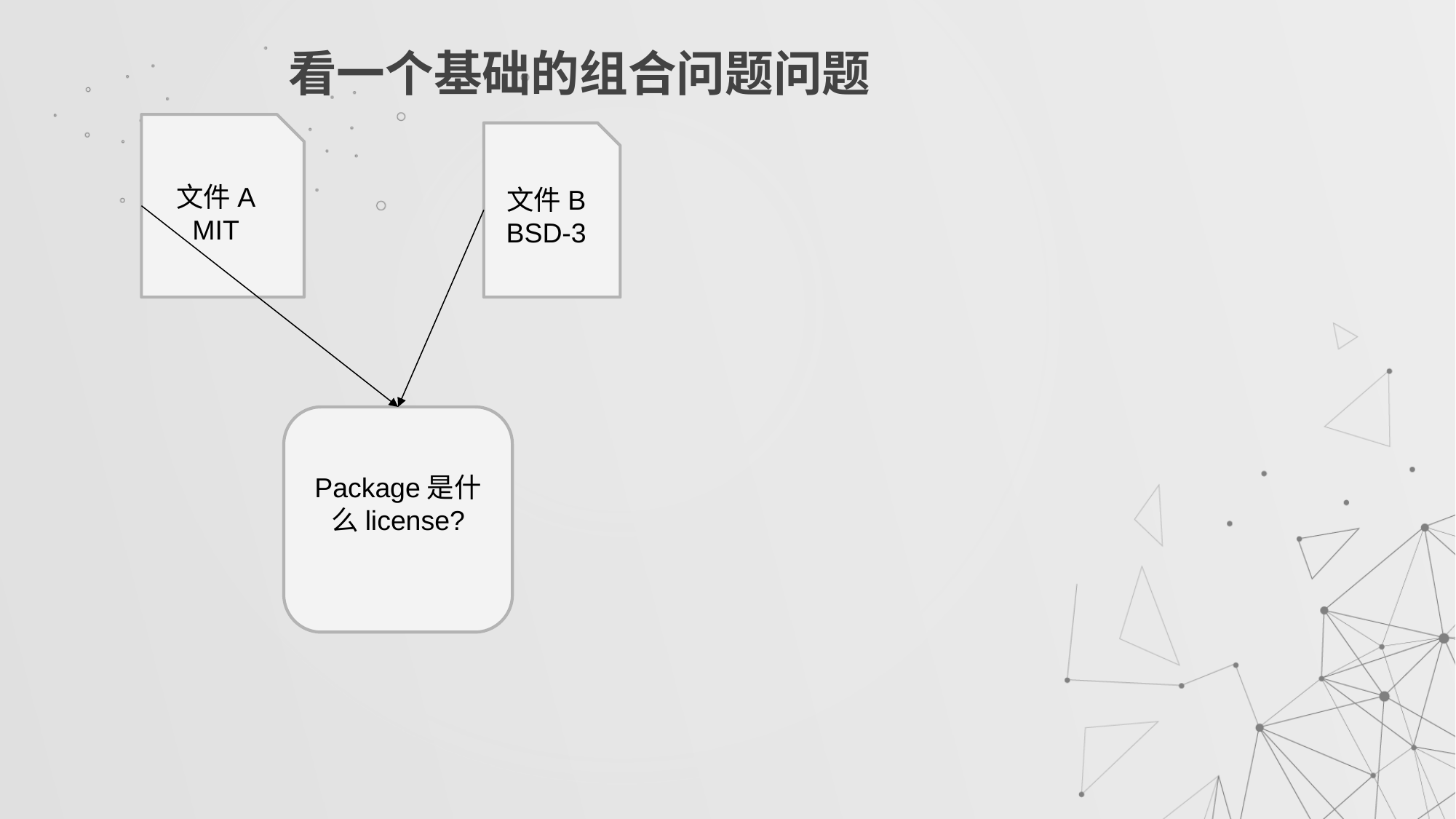

# 看一个基础的组合问题问题
文件A
MIT
文件B
BSD-3
Package是什么license?